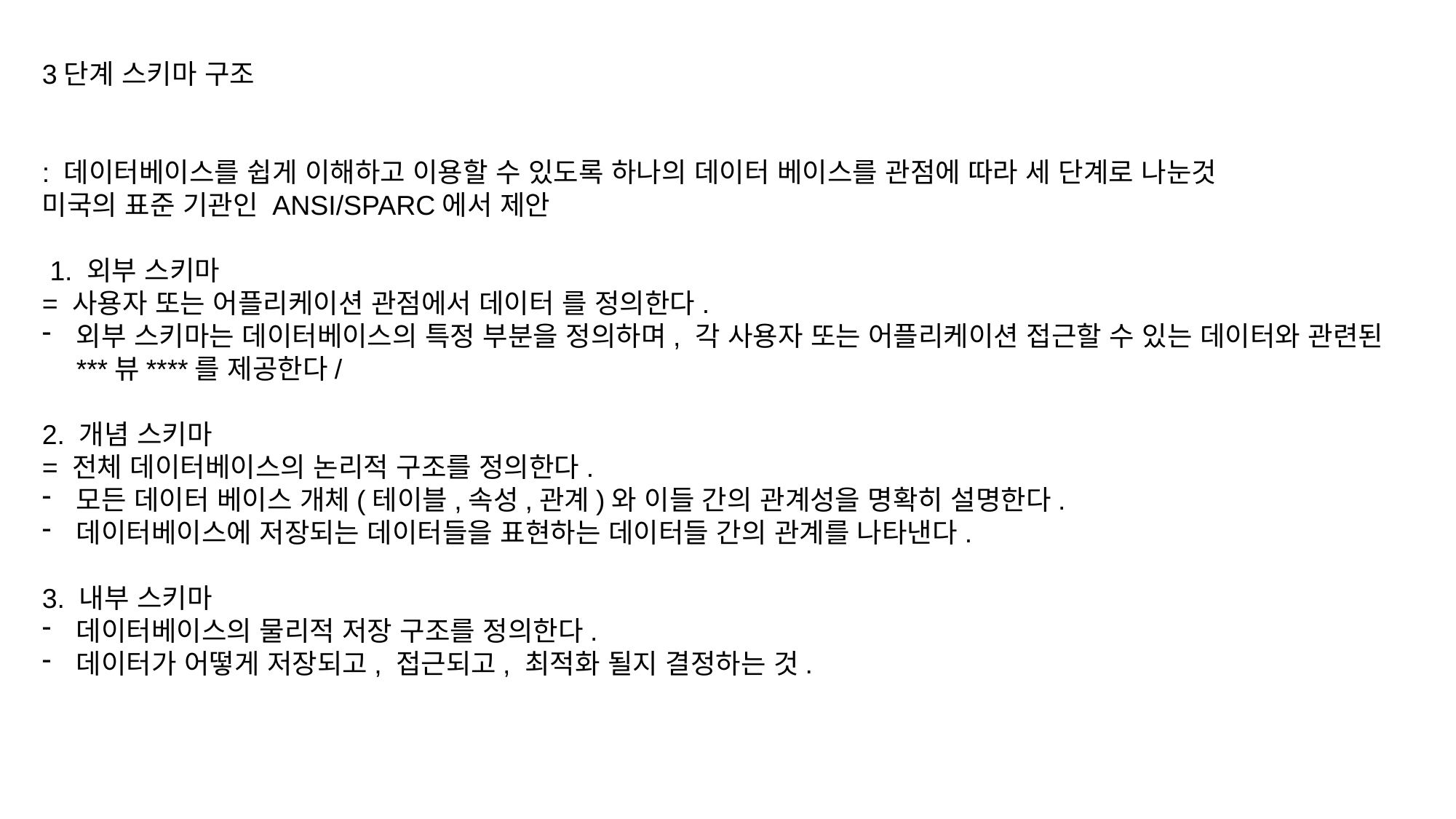

3단계 스키마 구조

: 데이터베이스를 쉽게 이해하고 이용할 수 있도록 하나의 데이터 베이스를 관점에 따라 세 단계로 나눈것
미국의 표준 기관인 ANSI/SPARC에서 제안

 1. 외부 스키마
= 사용자 또는 어플리케이션 관점에서 데이터 를 정의한다.
외부 스키마는 데이터베이스의 특정 부분을 정의하며, 각 사용자 또는 어플리케이션 접근할 수 있는 데이터와 관련된 ***뷰****를 제공한다/

2. 개념 스키마
= 전체 데이터베이스의 논리적 구조를 정의한다.
모든 데이터 베이스 개체(테이블,속성,관계)와 이들 간의 관계성을 명확히 설명한다.
데이터베이스에 저장되는 데이터들을 표현하는 데이터들 간의 관계를 나타낸다.

3. 내부 스키마
데이터베이스의 물리적 저장 구조를 정의한다.
데이터가 어떻게 저장되고, 접근되고, 최적화 될지 결정하는 것.